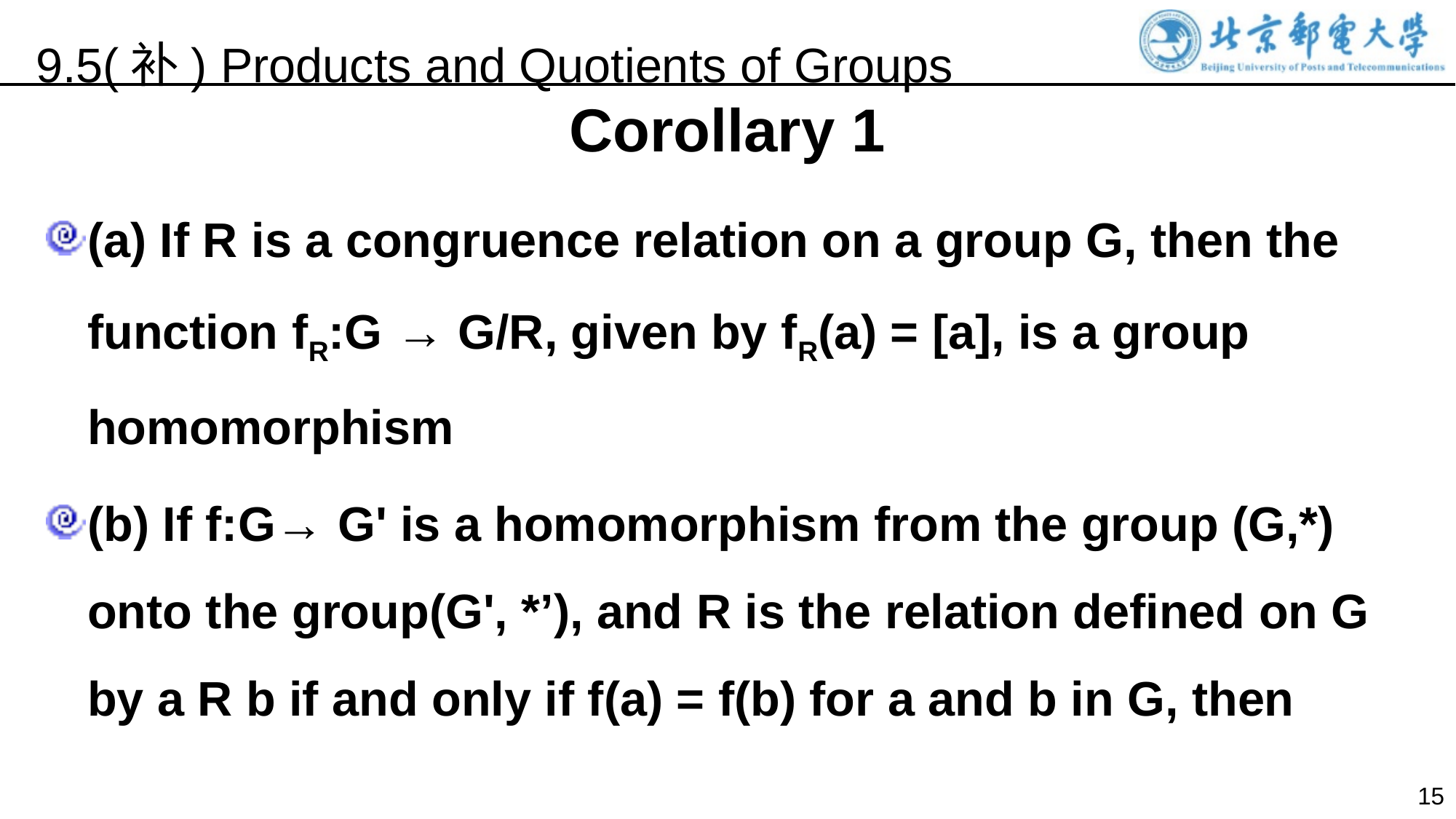

9.5(补) Products and Quotients of Groups
Corollary 1
(a) If R is a congruence relation on a group G, then the function fR:G → G/R, given by fR(a) = [a], is a group homomorphism
(b) If f:G→ G' is a homomorphism from the group (G,*) onto the group(G', *’), and R is the relation defined on G by a R b if and only if f(a) = f(b) for a and b in G, then